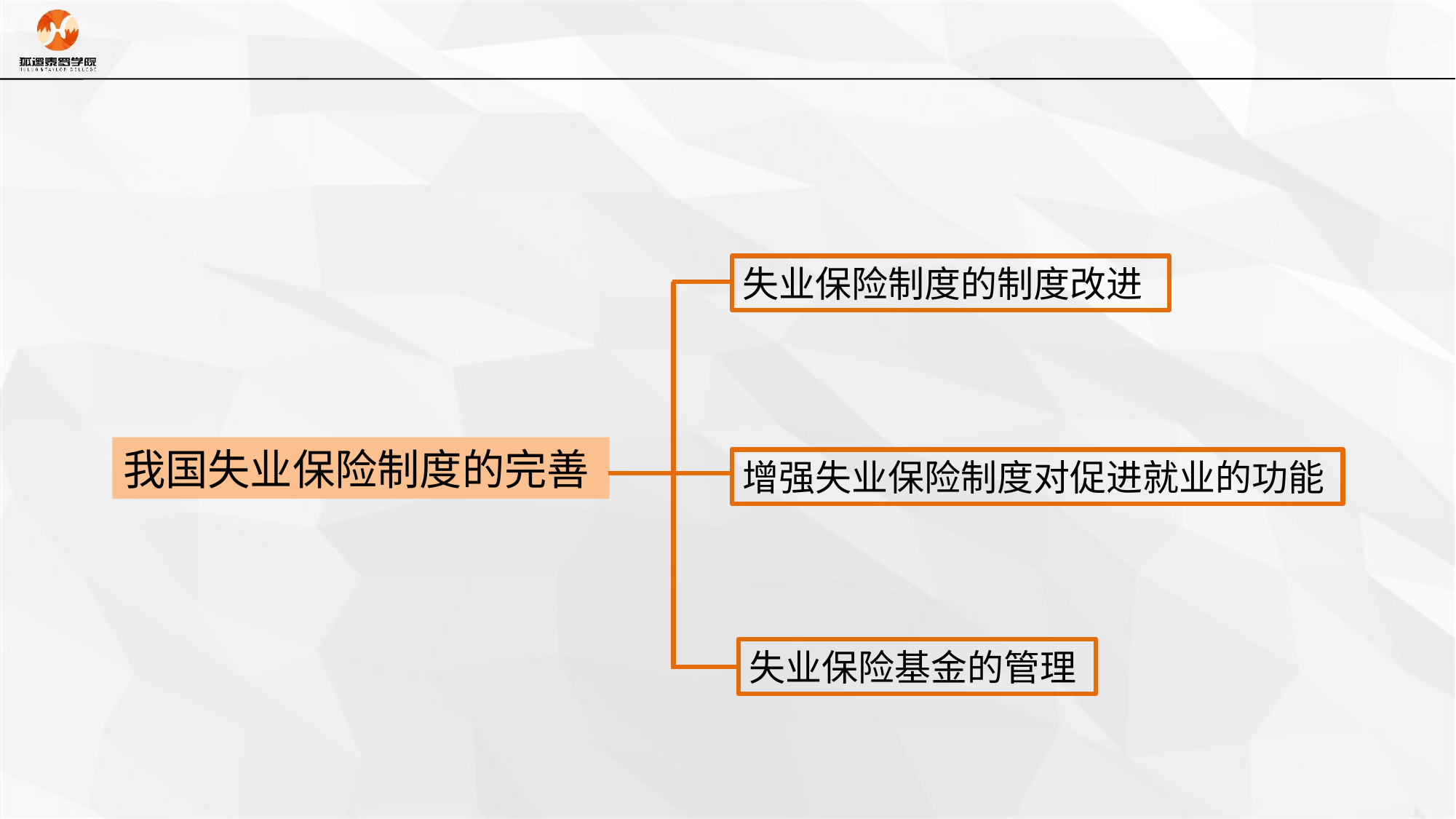

失业保险制度的制度改进
我国失业保险制度的完善
增强失业保险制度对促进就业的功能
失业保险基金的管理